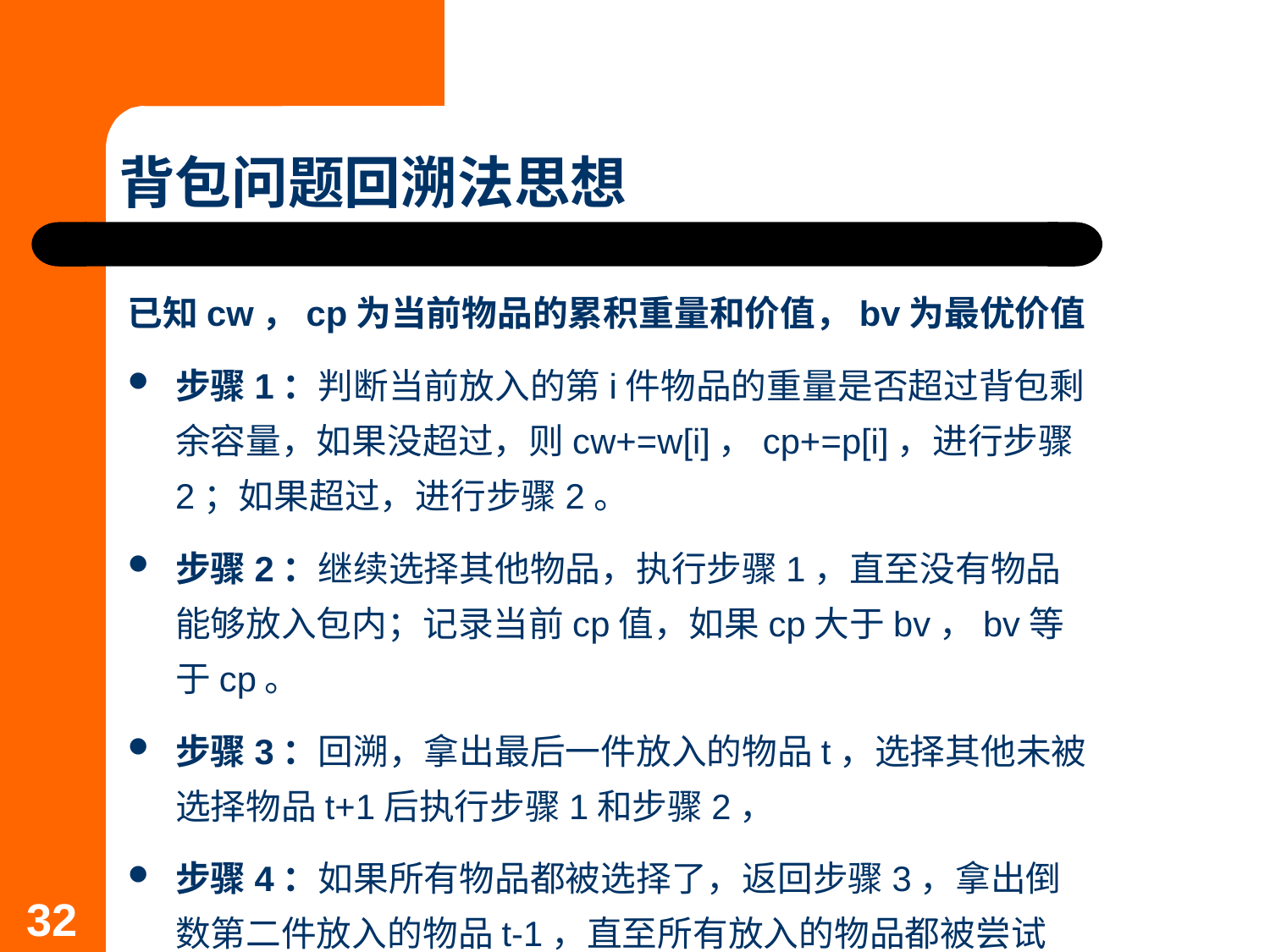

# 背包问题回溯法思想
已知cw，cp为当前物品的累积重量和价值，bv为最优价值
步骤1：判断当前放入的第i件物品的重量是否超过背包剩余容量，如果没超过，则cw+=w[i]，cp+=p[i]，进行步骤2；如果超过，进行步骤2。
步骤2：继续选择其他物品，执行步骤1，直至没有物品能够放入包内；记录当前cp值，如果cp大于bv，bv等于cp。
步骤3：回溯，拿出最后一件放入的物品t，选择其他未被选择物品t+1后执行步骤1和步骤2，
步骤4：如果所有物品都被选择了，返回步骤3，拿出倒数第二件放入的物品t-1，直至所有放入的物品都被尝试过。
32